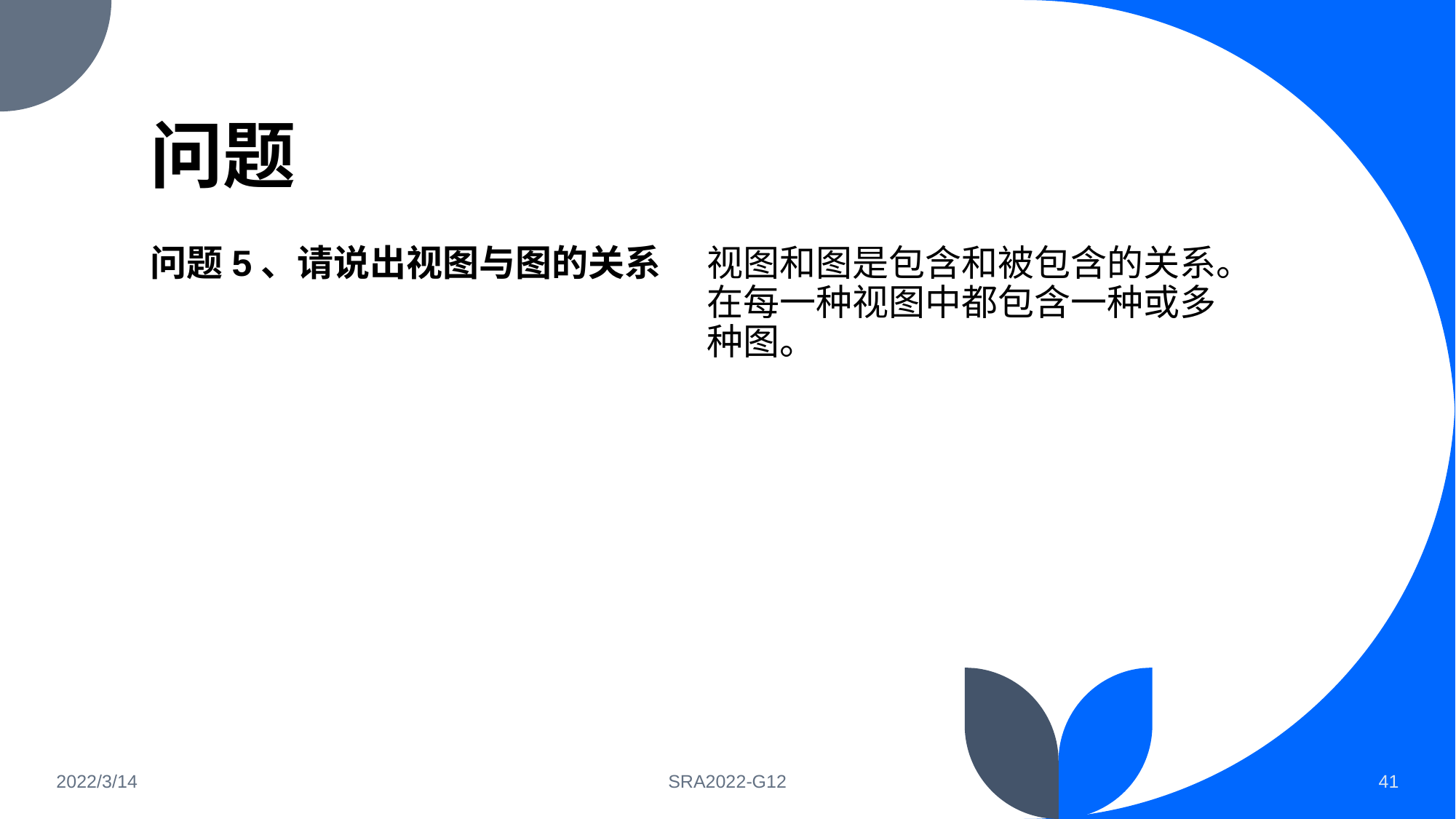

# 问题
问题5、请说出视图与图的关系
视图和图是包含和被包含的关系。在每一种视图中都包含一种或多种图。
2022/3/14
SRA2022-G12
41